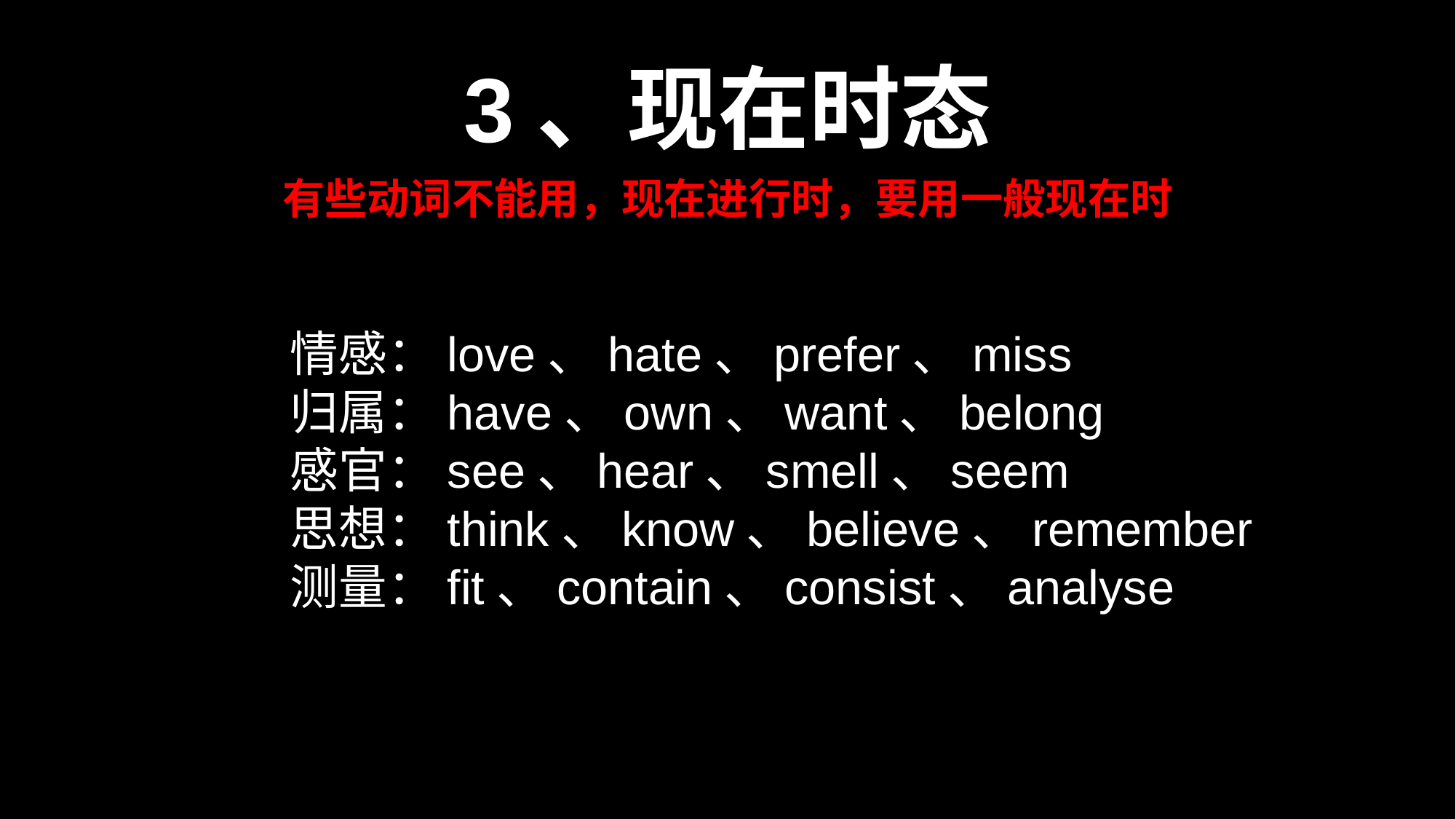

3、现在时态
有些动词不能用，现在进行时，要用一般现在时
情感：love、hate、prefer、miss
归属：have、own、want、belong
感官：see、hear、smell、seem
思想：think、know、believe、remember
测量：fit、contain、consist、analyse